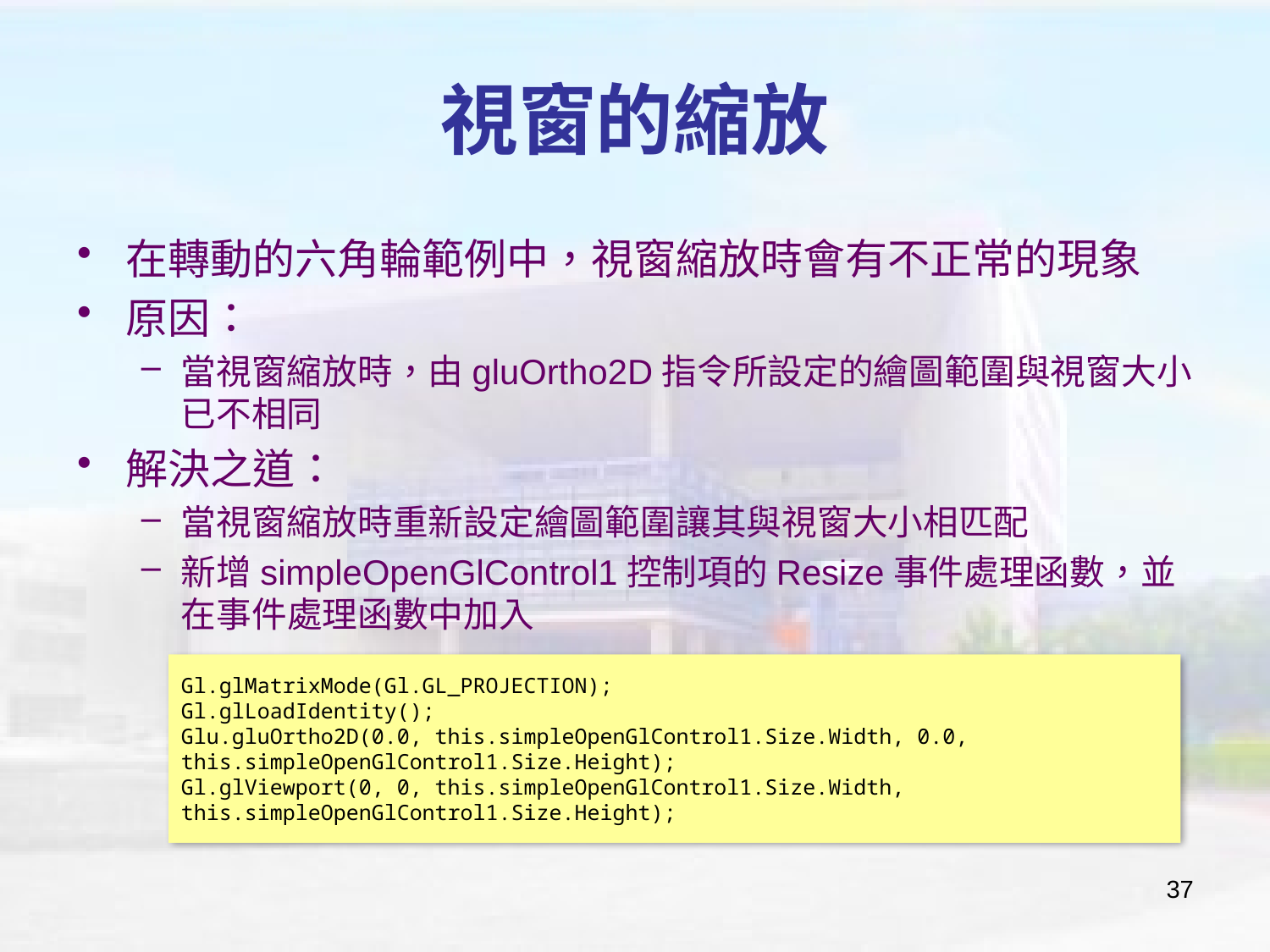

# 視窗的縮放
在轉動的六角輪範例中，視窗縮放時會有不正常的現象
原因：
當視窗縮放時，由gluOrtho2D指令所設定的繪圖範圍與視窗大小已不相同
解決之道：
當視窗縮放時重新設定繪圖範圍讓其與視窗大小相匹配
新增simpleOpenGlControl1控制項的Resize事件處理函數，並在事件處理函數中加入
Gl.glMatrixMode(Gl.GL_PROJECTION);
Gl.glLoadIdentity();
Glu.gluOrtho2D(0.0, this.simpleOpenGlControl1.Size.Width, 0.0, this.simpleOpenGlControl1.Size.Height);
Gl.glViewport(0, 0, this.simpleOpenGlControl1.Size.Width, this.simpleOpenGlControl1.Size.Height);
37